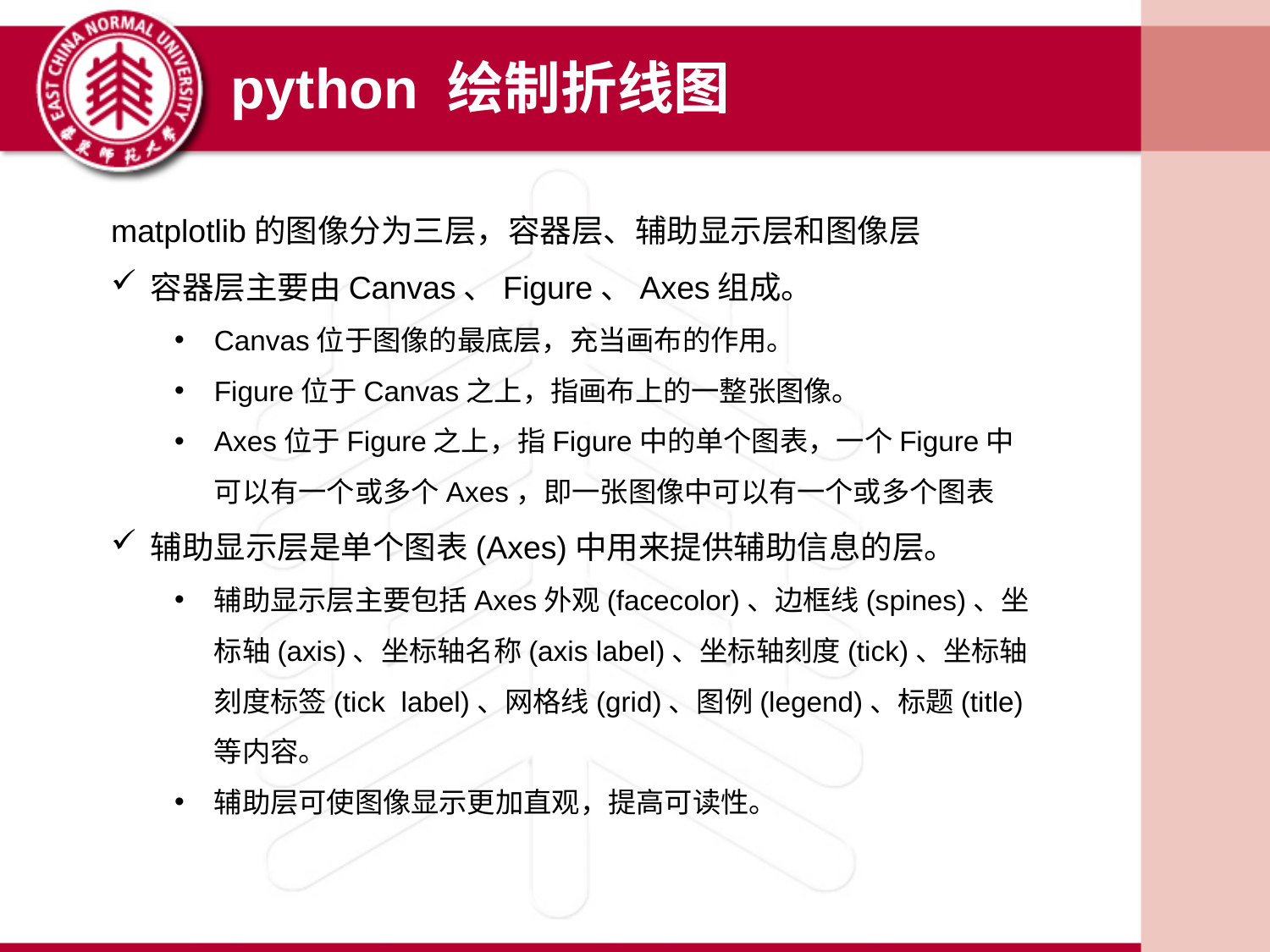

python 绘制折线图
matplotlib的图像分为三层，容器层、辅助显示层和图像层
容器层主要由Canvas、Figure、Axes组成。
Canvas位于图像的最底层，充当画布的作用。
Figure位于Canvas之上，指画布上的一整张图像。
Axes位于Figure之上，指Figure中的单个图表，一个Figure中可以有一个或多个Axes，即一张图像中可以有一个或多个图表
辅助显示层是单个图表(Axes)中用来提供辅助信息的层。
辅助显示层主要包括Axes外观(facecolor)、边框线(spines)、坐标轴(axis)、坐标轴名称(axis label)、坐标轴刻度(tick)、坐标轴刻度标签(tick  label)、网格线(grid)、图例(legend)、标题(title)等内容。
辅助层可使图像显示更加直观，提高可读性。